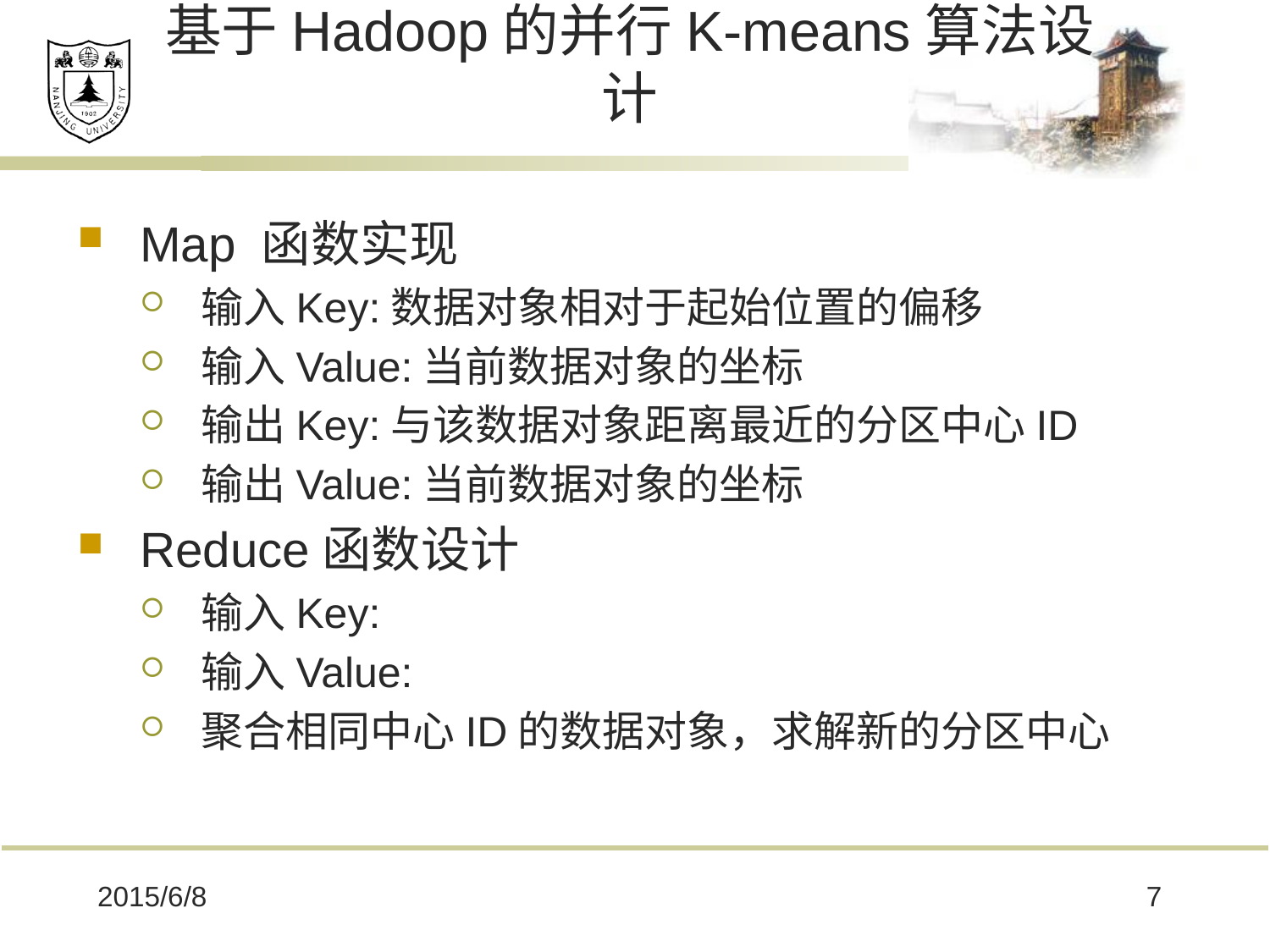

# 基于Hadoop的并行K-means算法设计
Map 函数实现
输入Key:数据对象相对于起始位置的偏移
输入Value:当前数据对象的坐标
输出Key:与该数据对象距离最近的分区中心ID
输出Value:当前数据对象的坐标
Reduce函数设计
输入Key:
输入Value:
聚合相同中心ID的数据对象，求解新的分区中心
2015/6/8
7